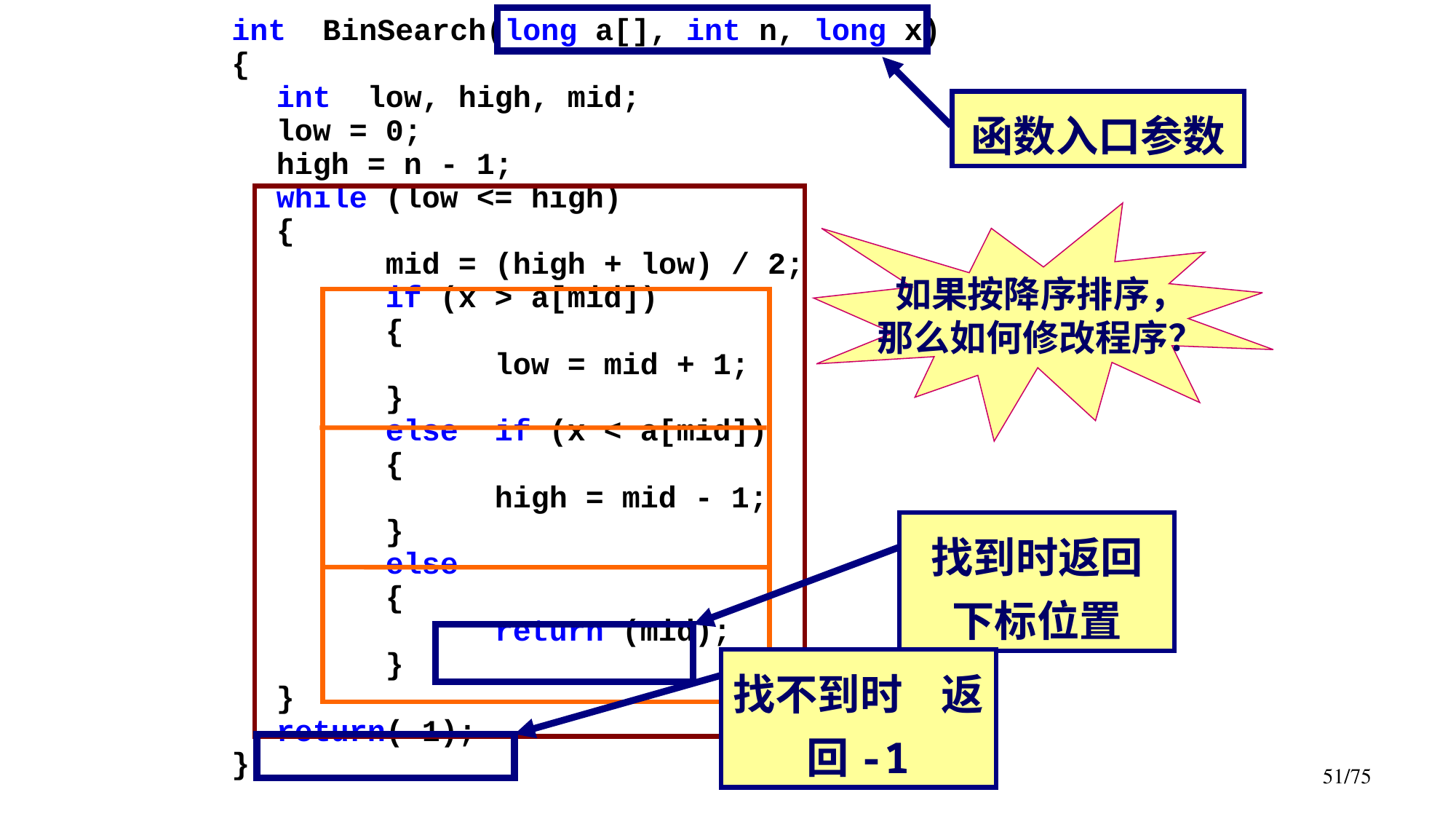

函数入口参数
int  BinSearch(long a[], int n, long x)
{
	int  low, high, mid;
	low = 0;
	high = n - 1;
	while (low <= high)
	{
   	mid = (high + low) / 2;
		if (x > a[mid])
   	{
			low = mid + 1;
   	}
		else  if (x < a[mid])
		{
			high = mid - 1;
   	}
		else
		{
			return (mid);
   	}
	}
	return(-1);
}

如果按降序排序，
那么如何修改程序？

找到时返回下标位置

找不到时    返回-1